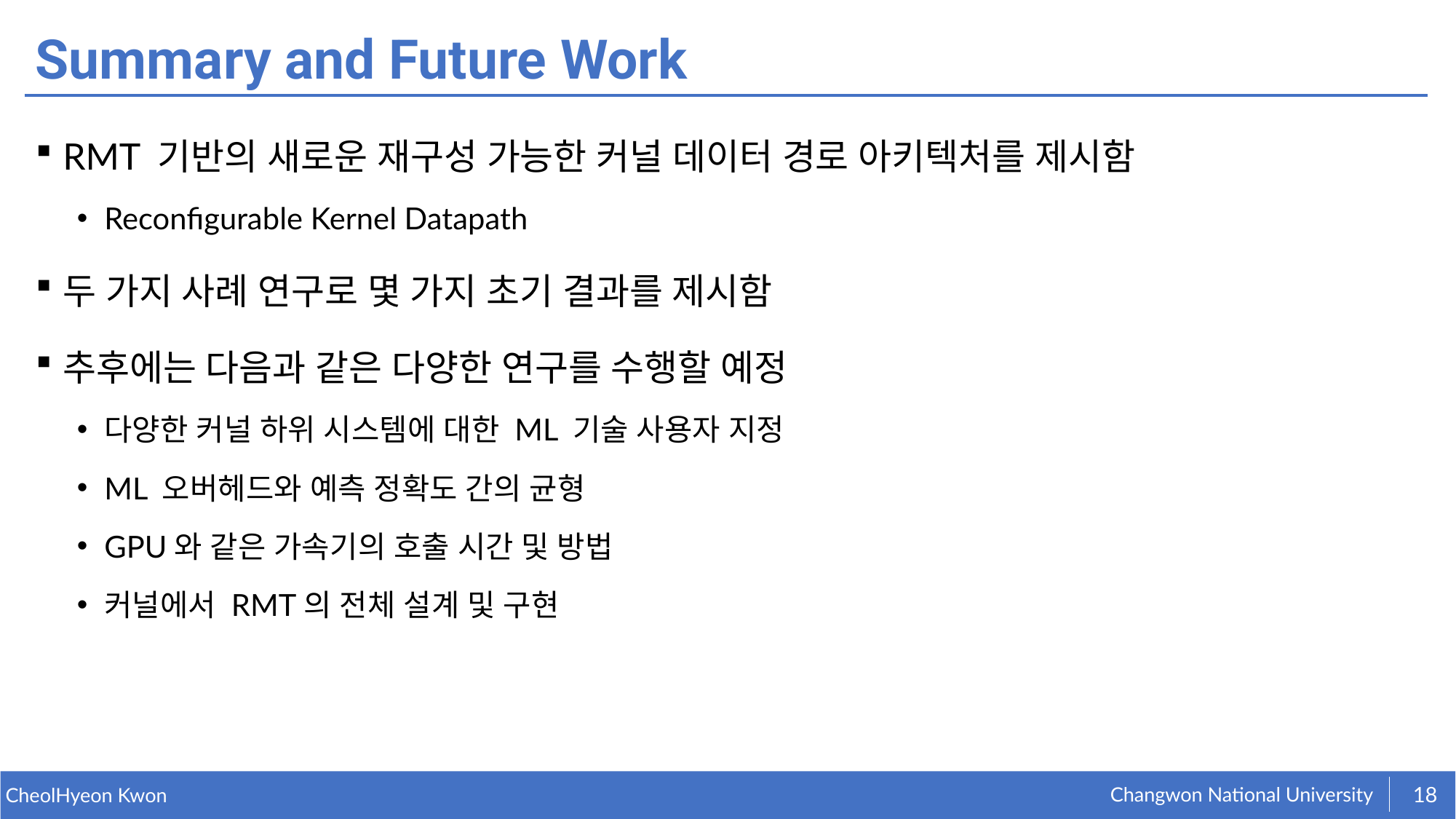

# Summary and Future Work
RMT 기반의 새로운 재구성 가능한 커널 데이터 경로 아키텍처를 제시함
Reconfigurable Kernel Datapath
두 가지 사례 연구로 몇 가지 초기 결과를 제시함
추후에는 다음과 같은 다양한 연구를 수행할 예정
다양한 커널 하위 시스템에 대한 ML 기술 사용자 지정
ML 오버헤드와 예측 정확도 간의 균형
GPU와 같은 가속기의 호출 시간 및 방법
커널에서 RMT의 전체 설계 및 구현
18